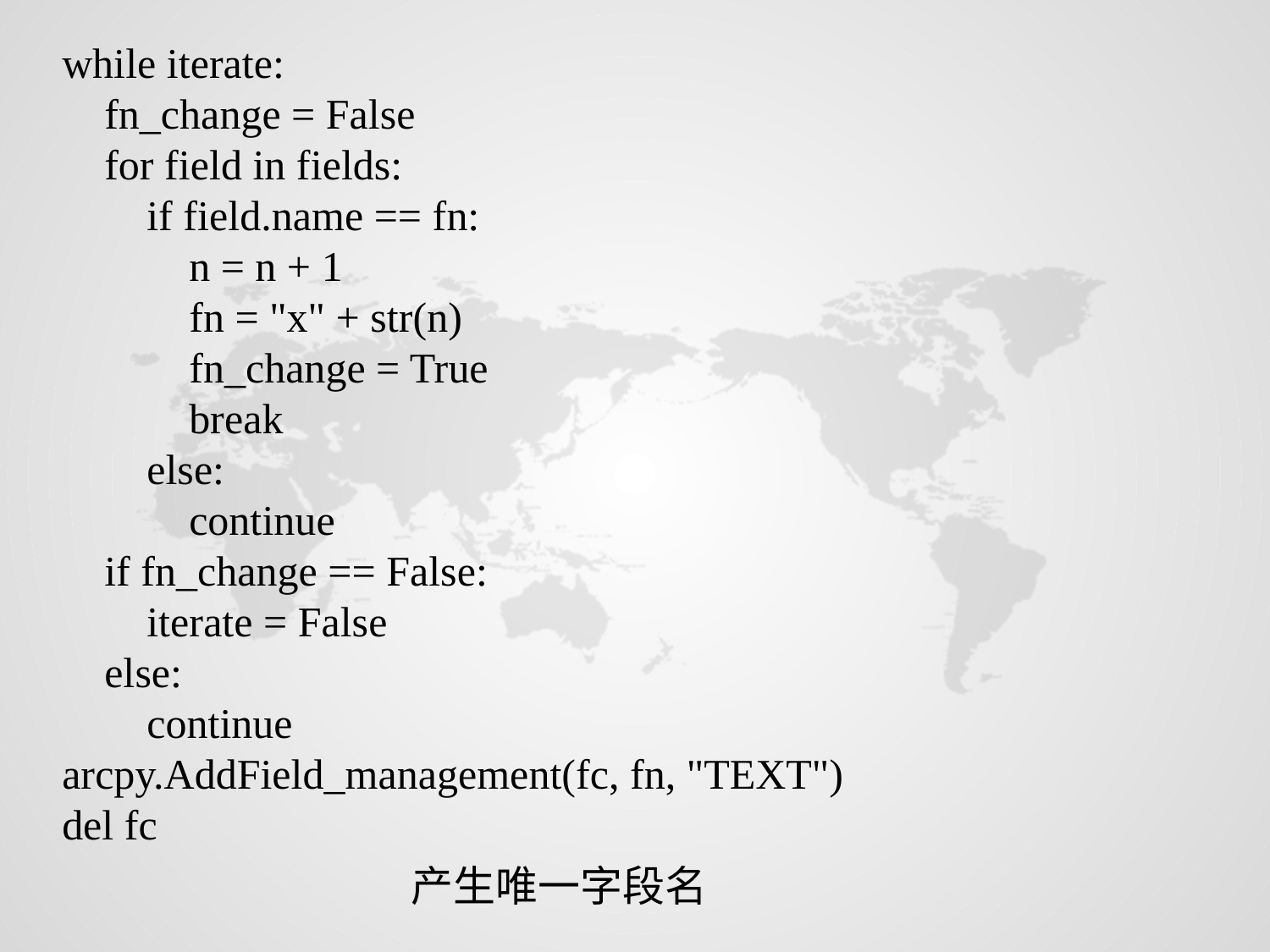

while iterate:
    fn_change = False
    for field in fields:
        if field.name == fn:
            n = n + 1
            fn = "x" + str(n)
            fn_change = True
            break
        else:
            continue
    if fn_change == False:
        iterate = False
    else:
        continue
arcpy.AddField_management(fc, fn, "TEXT")
del fc
产生唯一字段名